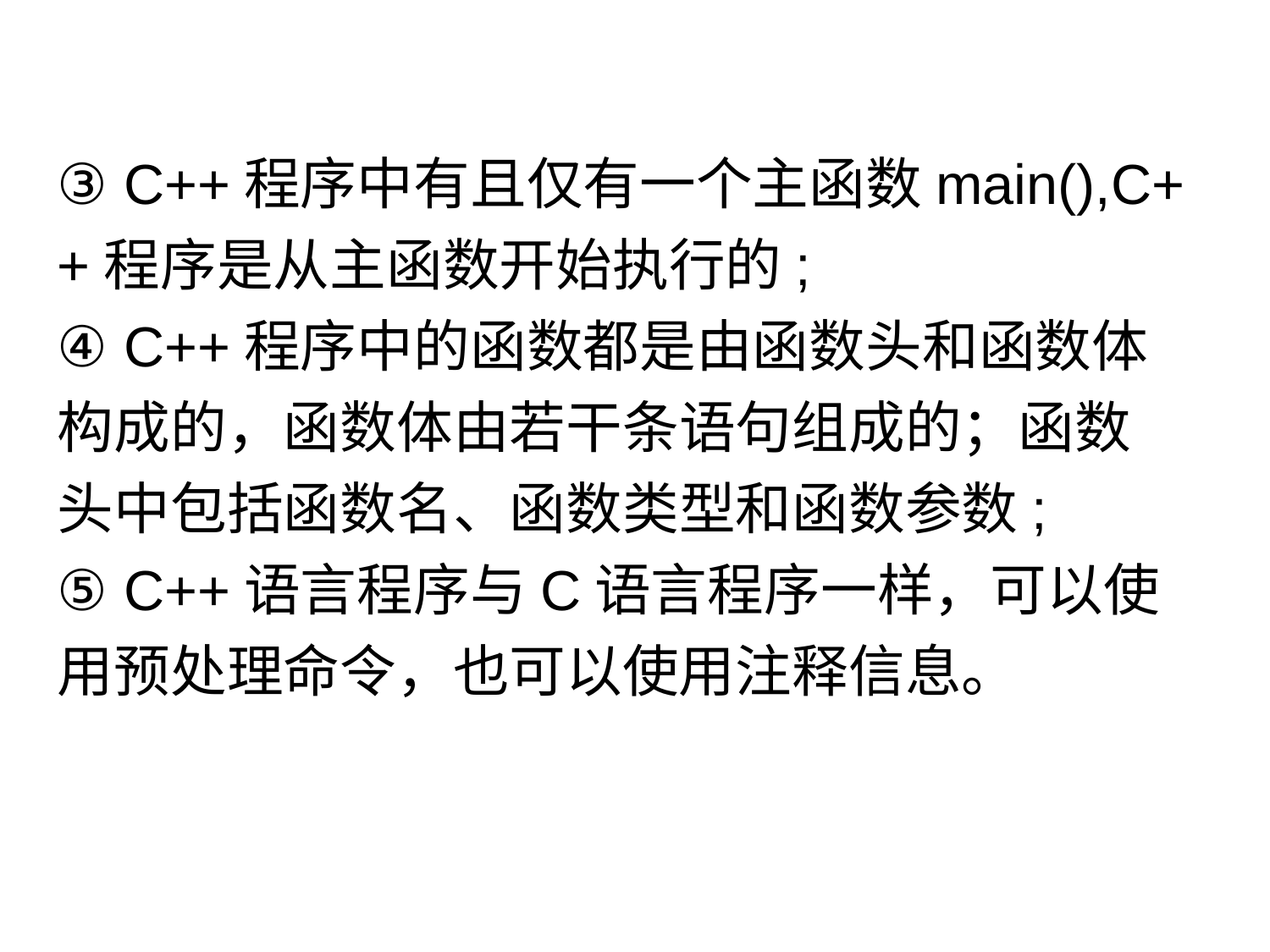

③ C++程序中有且仅有一个主函数main(),C++程序是从主函数开始执行的;
④ C++程序中的函数都是由函数头和函数体构成的，函数体由若干条语句组成的；函数头中包括函数名、函数类型和函数参数;
⑤ C++语言程序与C语言程序一样，可以使用预处理命令，也可以使用注释信息。